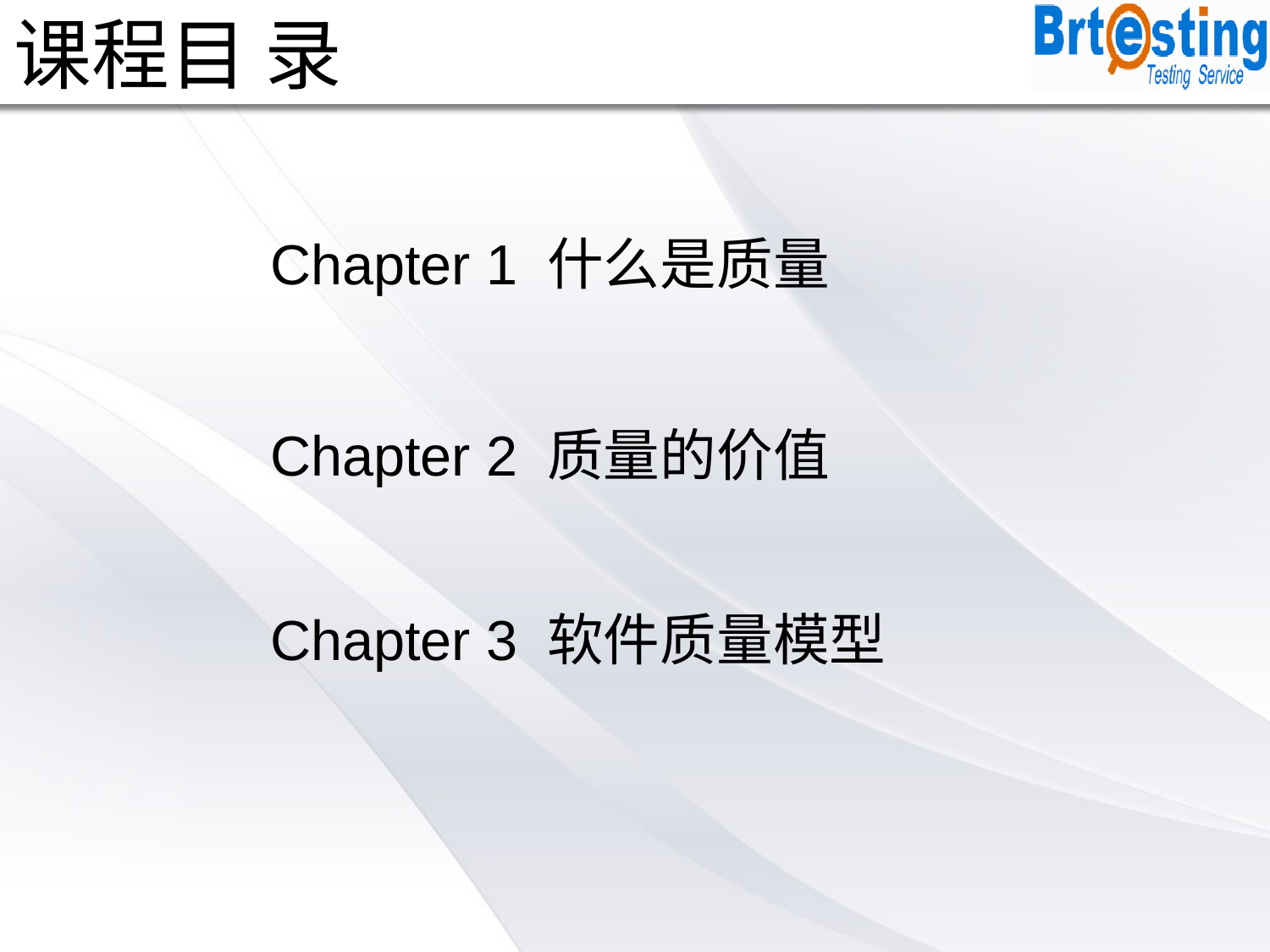

课程目 录
Chapter 1 什么是质量
Chapter 2 质量的价值
Chapter 3 软件质量模型